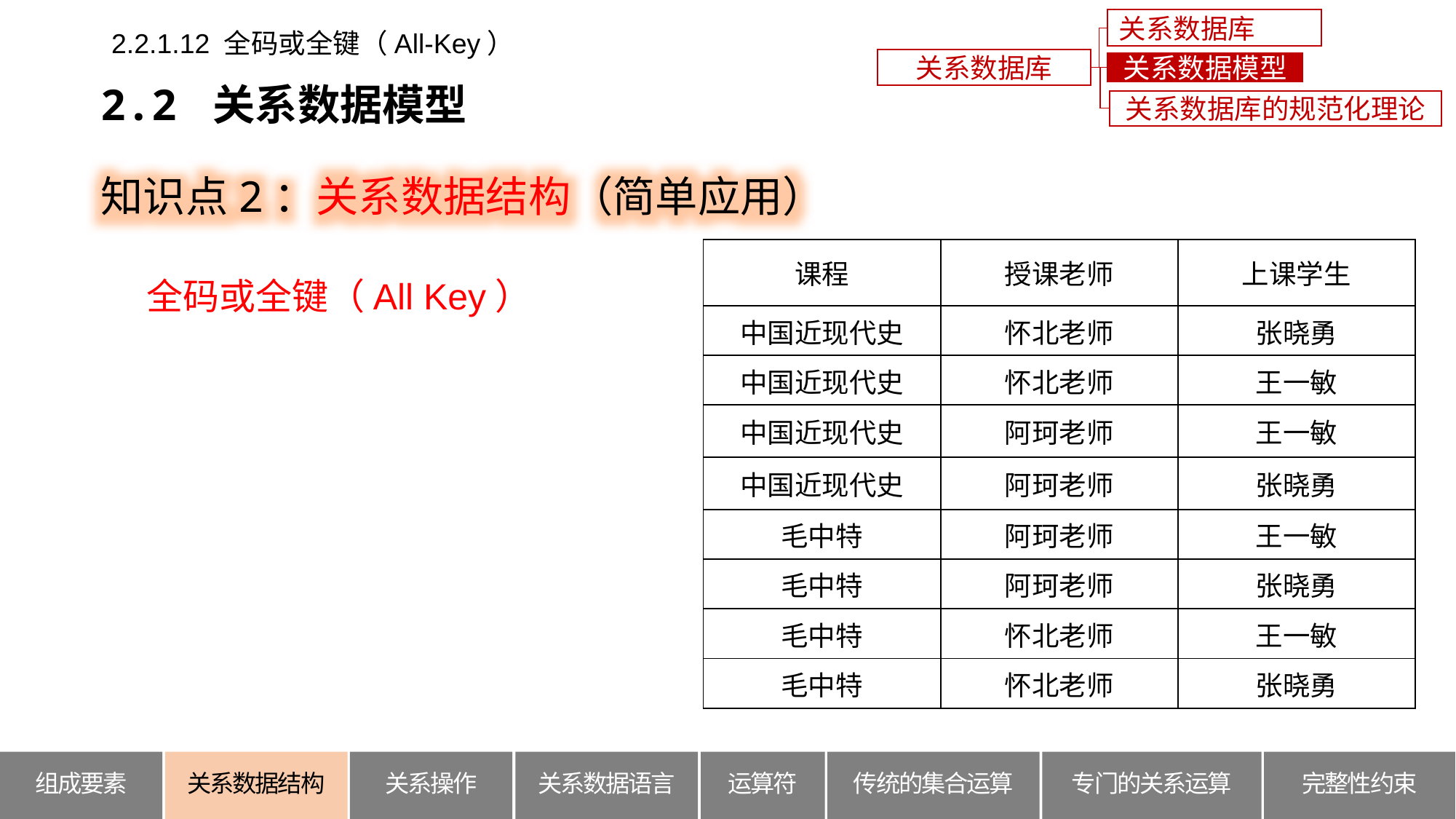

关系数据库概述
2.2.1.12 全码或全键（All-Key）
关系数据库
关系数据模型
2.2 关系数据模型
关系数据库的规范化理论
知识点2：关系数据结构（简单应用）
| 课程 | 授课老师 | 上课学生 |
| --- | --- | --- |
| 中国近现代史 | 怀北老师 | 张晓勇 |
| 中国近现代史 | 怀北老师 | 王一敏 |
| 中国近现代史 | 阿珂老师 | 王一敏 |
| 中国近现代史 | 阿珂老师 | 张晓勇 |
| 毛中特 | 阿珂老师 | 王一敏 |
| 毛中特 | 阿珂老师 | 张晓勇 |
| 毛中特 | 怀北老师 | 王一敏 |
| 毛中特 | 怀北老师 | 张晓勇 |
全码或全键（All Key）
关系数据结构
组成要素
关系操作
关系数据语言
运算符
传统的集合运算
专门的关系运算
完整性约束